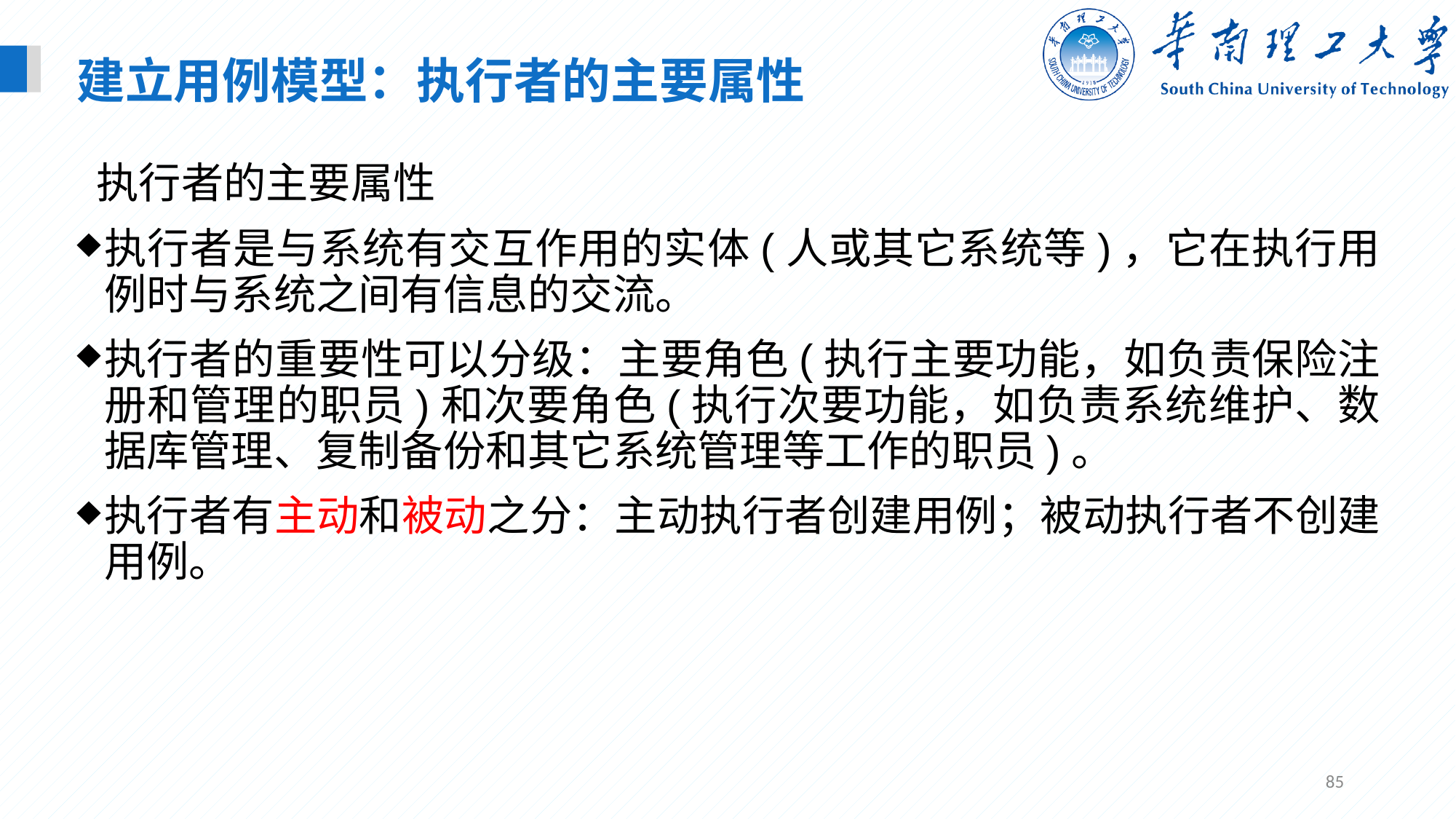

建立用例模型：执行者的主要属性
 执行者的主要属性
执行者是与系统有交互作用的实体(人或其它系统等)，它在执行用例时与系统之间有信息的交流。
执行者的重要性可以分级：主要角色(执行主要功能，如负责保险注册和管理的职员)和次要角色(执行次要功能，如负责系统维护、数据库管理、复制备份和其它系统管理等工作的职员)。
执行者有主动和被动之分：主动执行者创建用例；被动执行者不创建用例。
85